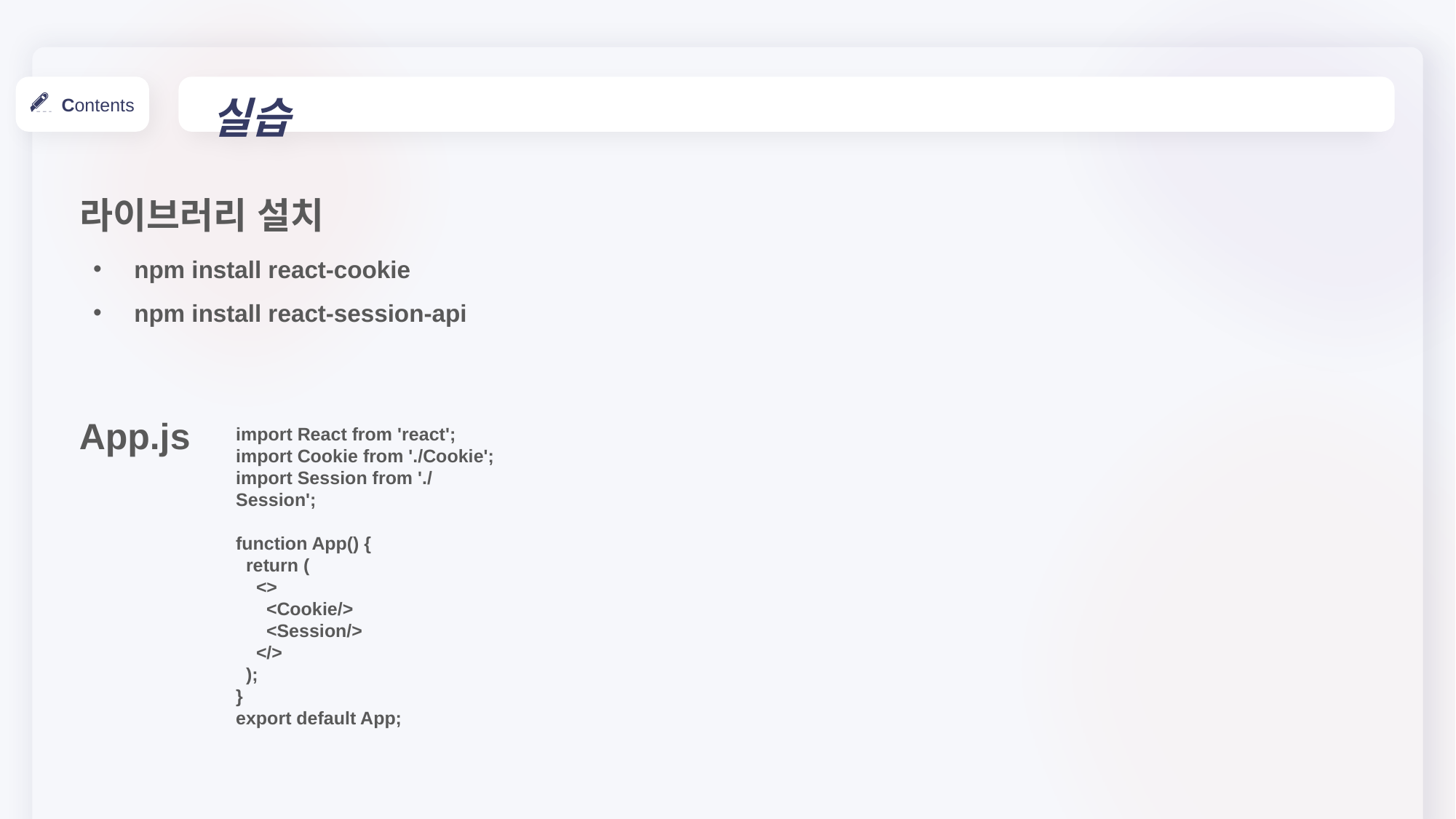

실습
Contents

라이브러리 설치
npm install react-cookie
npm install react-session-api
App.js
import React from 'react';
import Cookie from './Cookie';
import Session from './Session';

function App() {
  return (
    <>
      <Cookie/>
      <Session/>
    </>
  );
}
export default App;